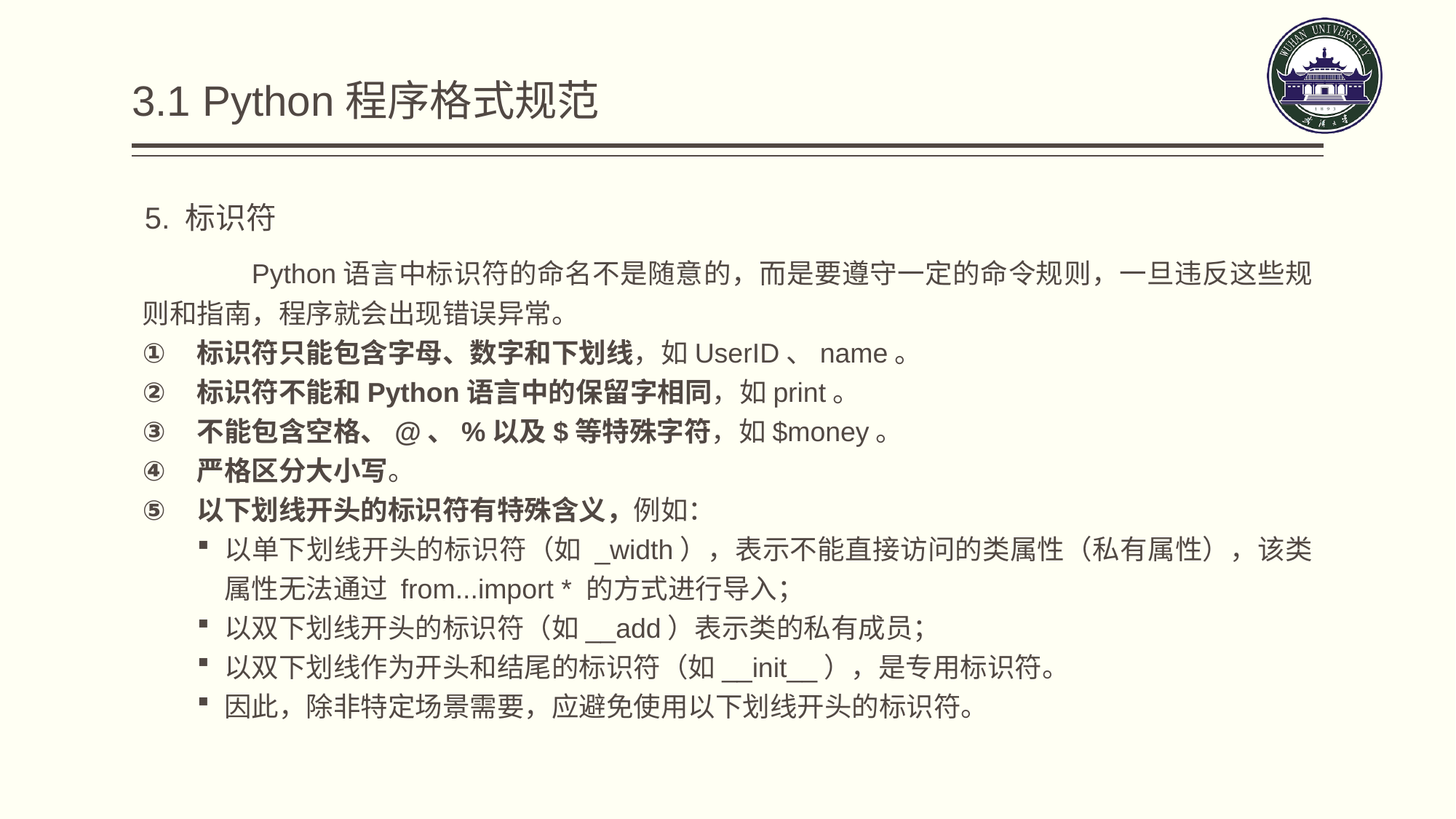

3.1 Python程序格式规范
5. 标识符
	Python语言中标识符的命名不是随意的，而是要遵守一定的命令规则，一旦违反这些规则和指南，程序就会出现错误异常。
标识符只能包含字母、数字和下划线，如UserID、name。
标识符不能和Python语言中的保留字相同，如print。
不能包含空格、@、%以及$等特殊字符，如$money。
严格区分大小写。
以下划线开头的标识符有特殊含义，例如：
以单下划线开头的标识符（如 _width），表示不能直接访问的类属性（私有属性），该类属性无法通过 from...import * 的方式进行导入；
以双下划线开头的标识符（如__add）表示类的私有成员；
以双下划线作为开头和结尾的标识符（如__init__），是专用标识符。
因此，除非特定场景需要，应避免使用以下划线开头的标识符。